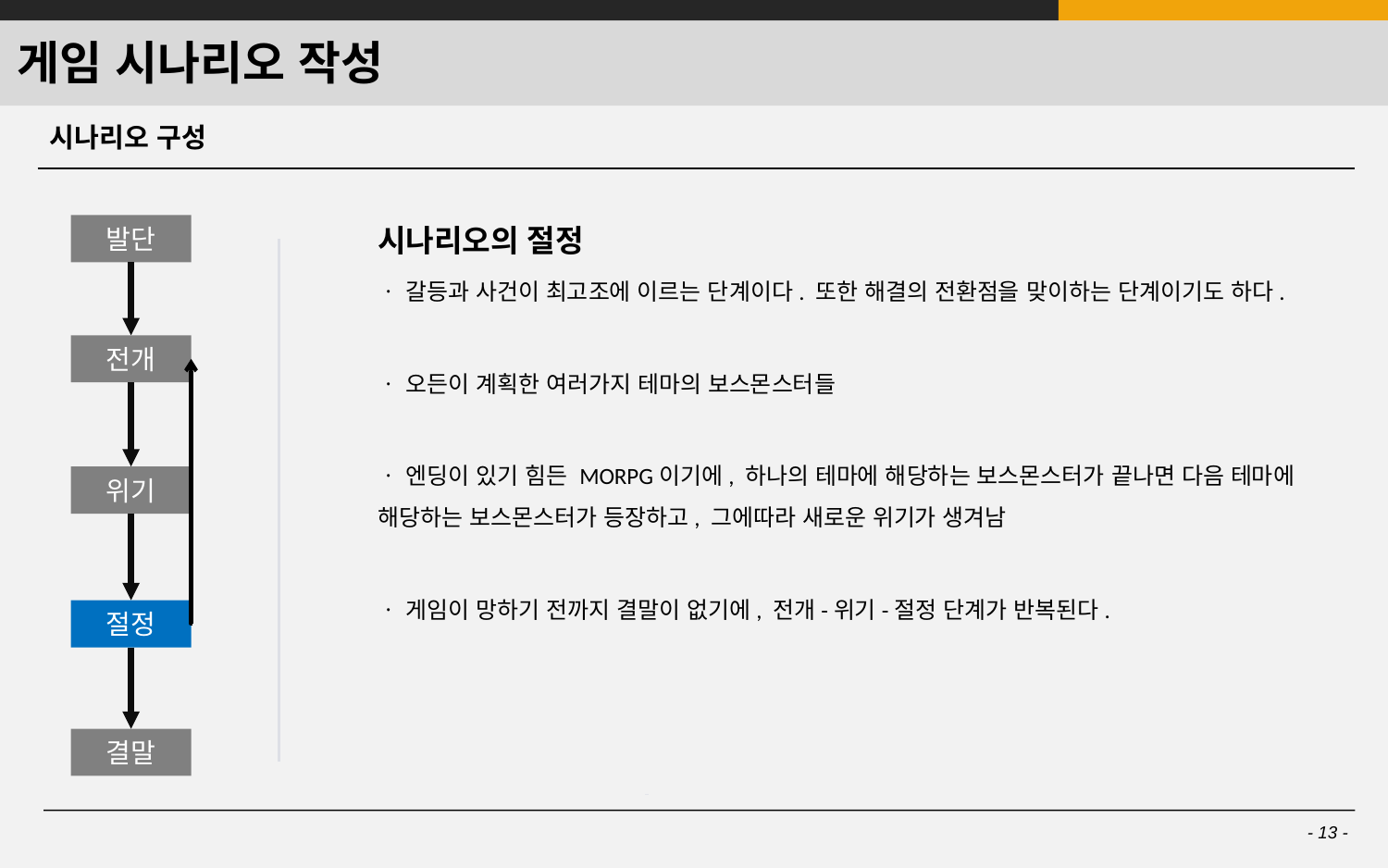

이 페이지 내용을 구체적으로 구성하고 설명해야 한다.
# 게임 시나리오 작성
시나리오 구성
시나리오의 절정
ㆍ 갈등과 사건이 최고조에 이르는 단계이다. 또한 해결의 전환점을 맞이하는 단계이기도 하다.

ㆍ 오든이 계획한 여러가지 테마의 보스몬스터들

ㆍ 엔딩이 있기 힘든 MORPG이기에, 하나의 테마에 해당하는 보스몬스터가 끝나면 다음 테마에 해당하는 보스몬스터가 등장하고, 그에따라 새로운 위기가 생겨남

ㆍ 게임이 망하기 전까지 결말이 없기에, 전개-위기-절정 단계가 반복된다.

발단
전개
위기
절정
결말